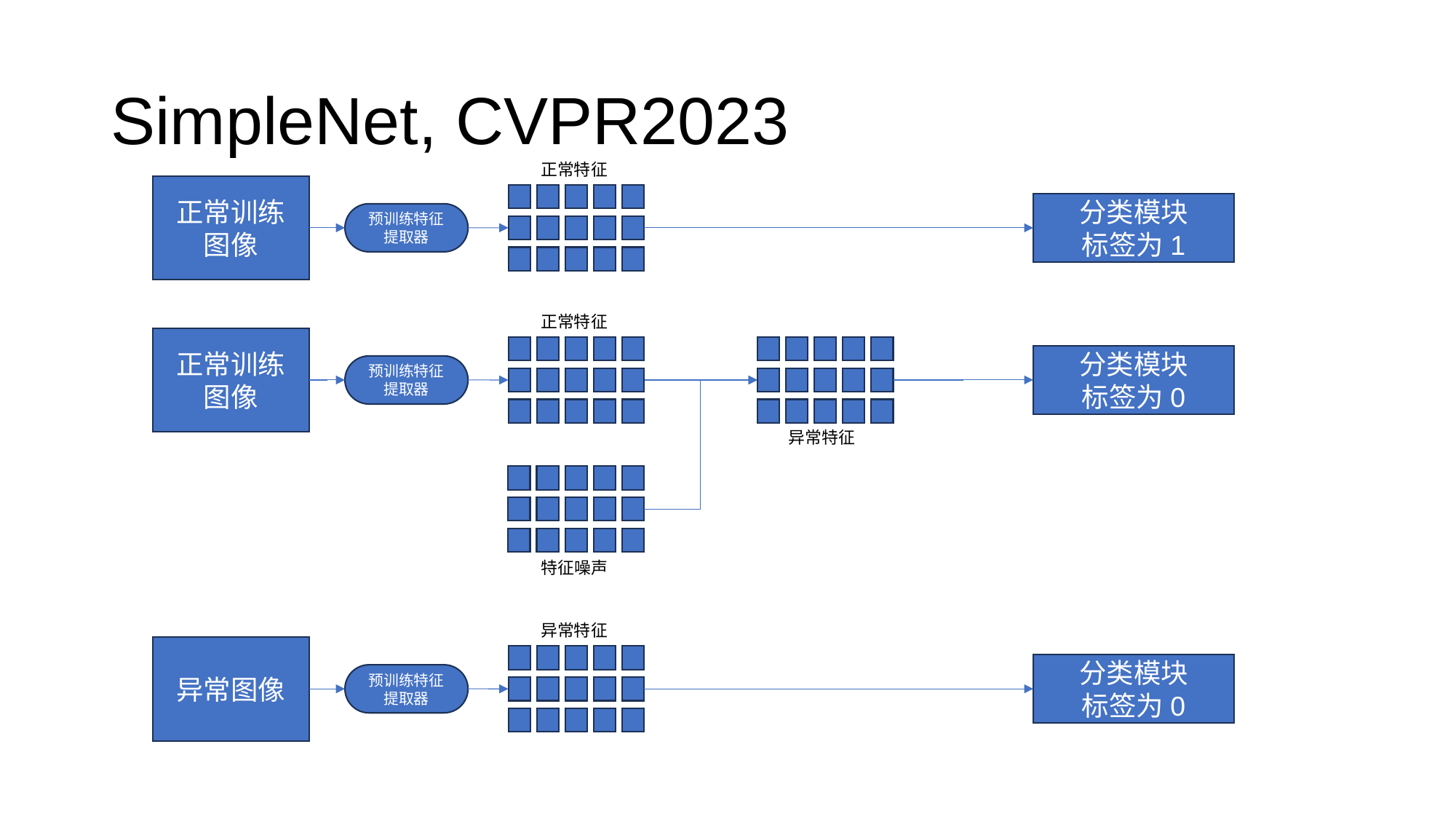

# SimpleNet, CVPR2023
正常特征
正常训练图像

分类模块
标签为1
预训练特征提取器
正常特征
正常训练图像

分类模块
标签为0
预训练特征提取器
异常特征

特征噪声
异常特征
异常图像

分类模块
标签为0
预训练特征提取器